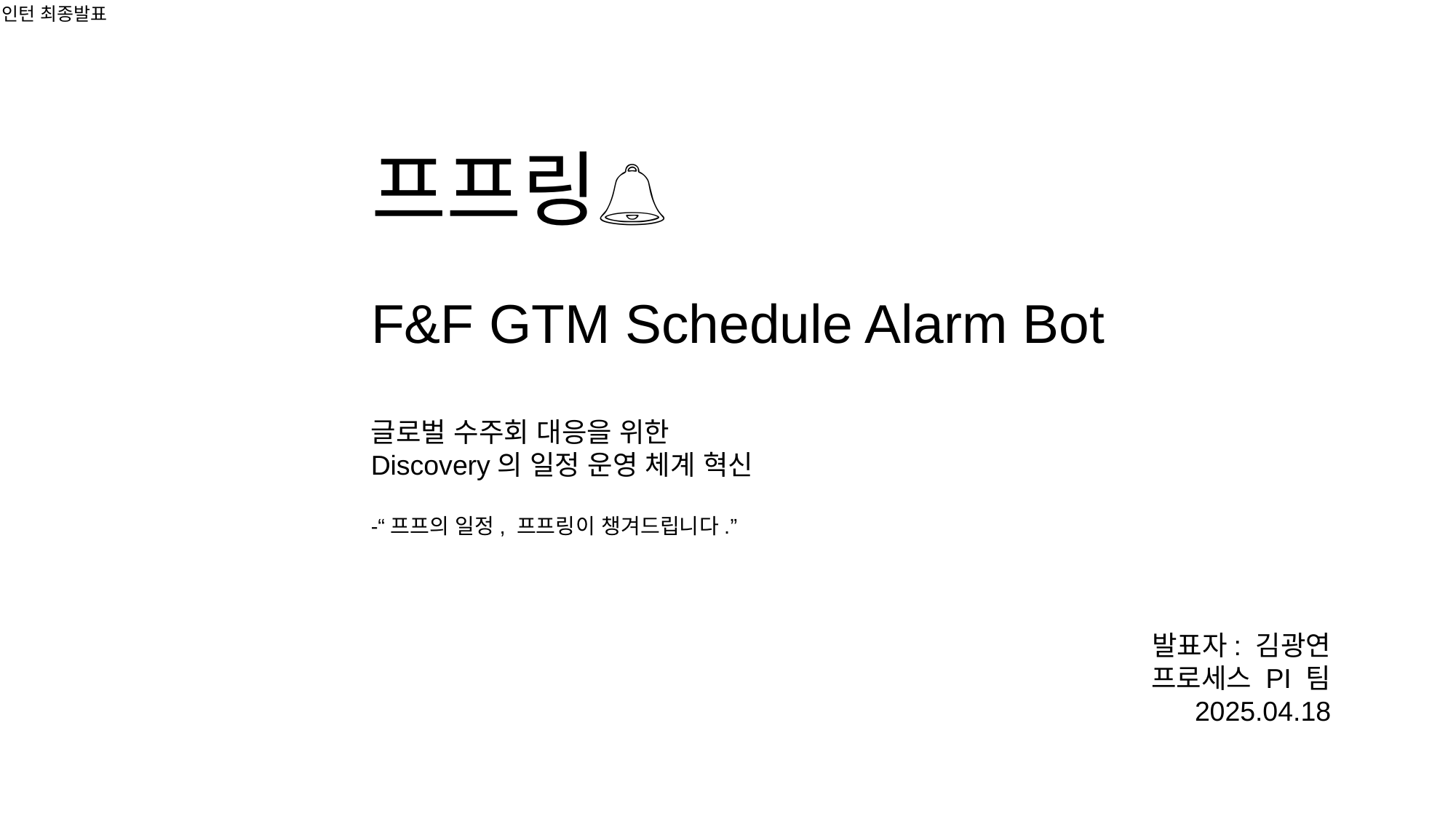

인턴 최종발표
# 프프링🔔 F&F GTM Schedule Alarm Bot
글로벌 수주회 대응을 위한
Discovery의 일정 운영 체계 혁신

-“프프의 일정, 프프링이 챙겨드립니다.”
발표자: 김광연
프로세스 PI 팀
2025.04.18